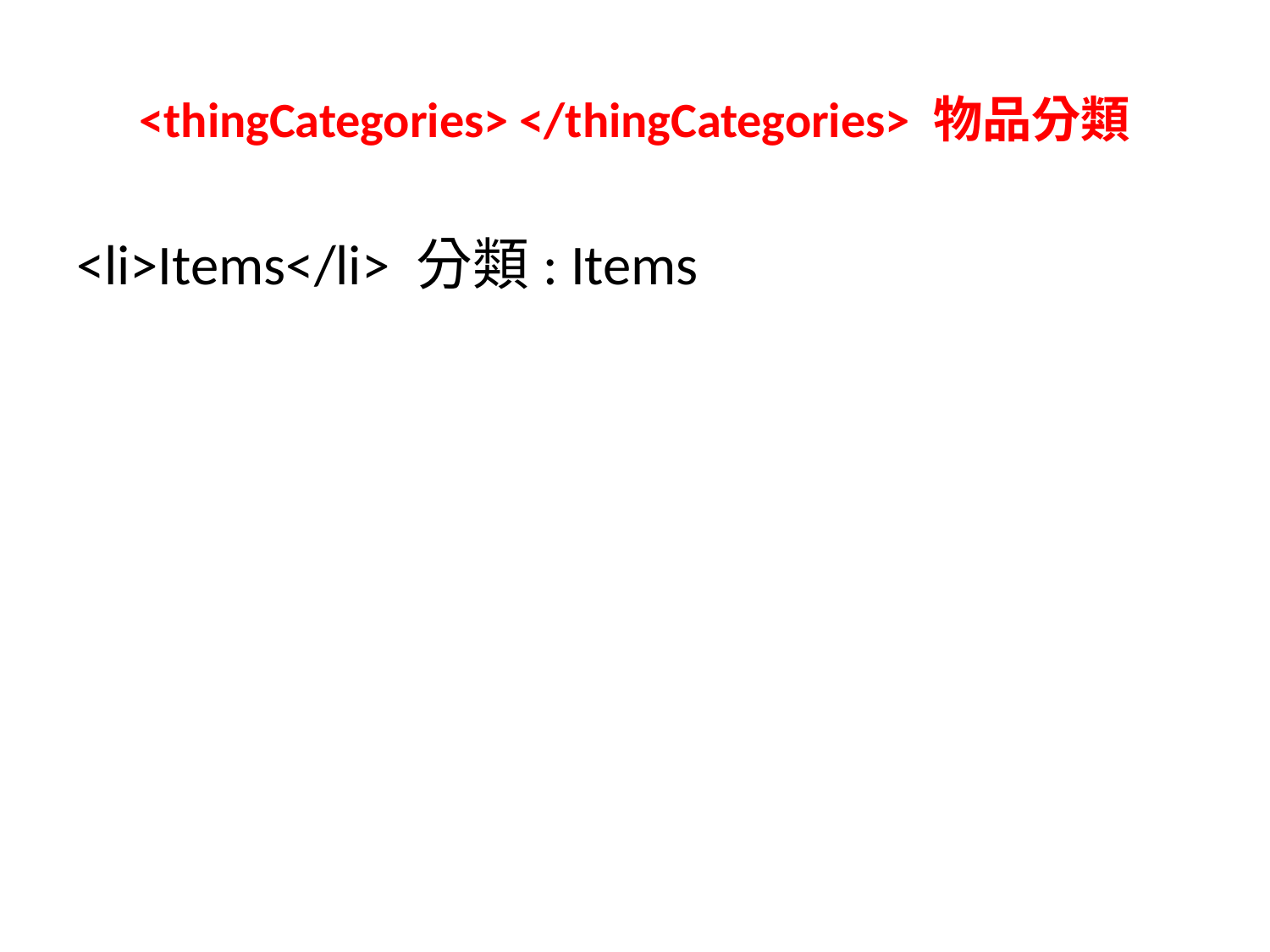

# <thingCategories> </thingCategories> 物品分類
<li>Items</li> 分類: Items